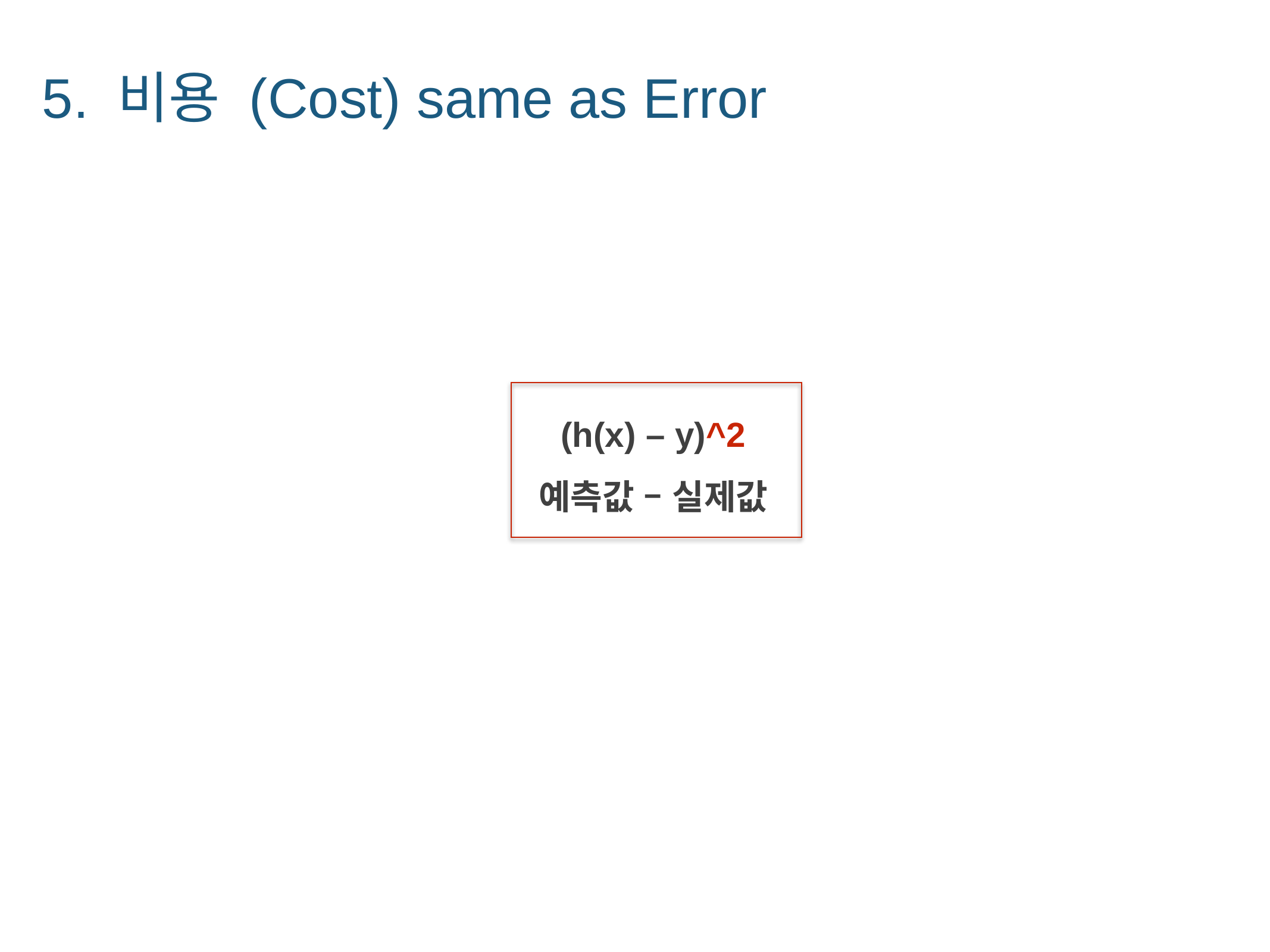

5. 비용 (Cost) same as Error

(h(x) – y)^2
예측값 – 실제값